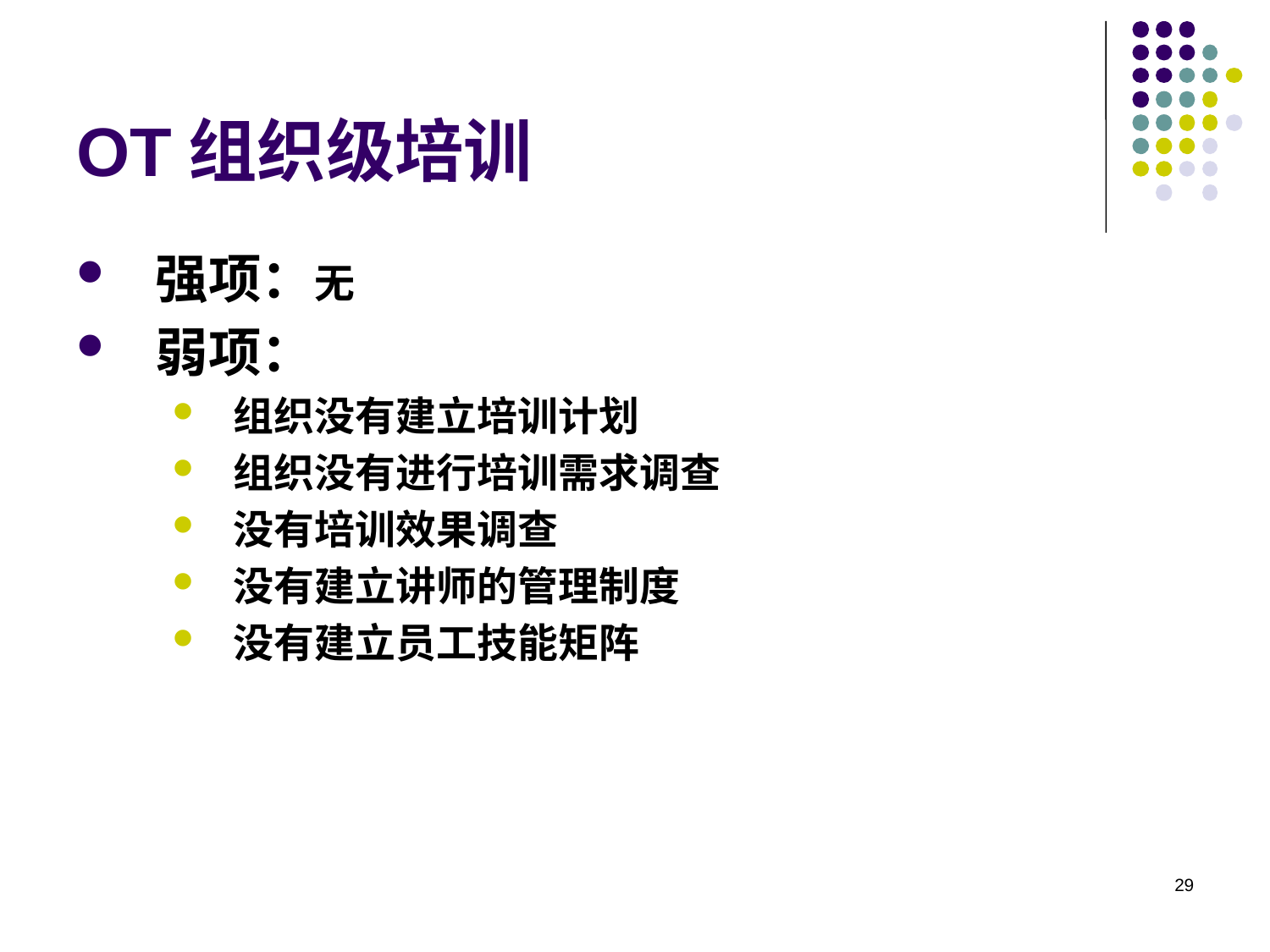

OT组织级培训
强项：无
弱项：
组织没有建立培训计划
组织没有进行培训需求调查
没有培训效果调查
没有建立讲师的管理制度
没有建立员工技能矩阵
29